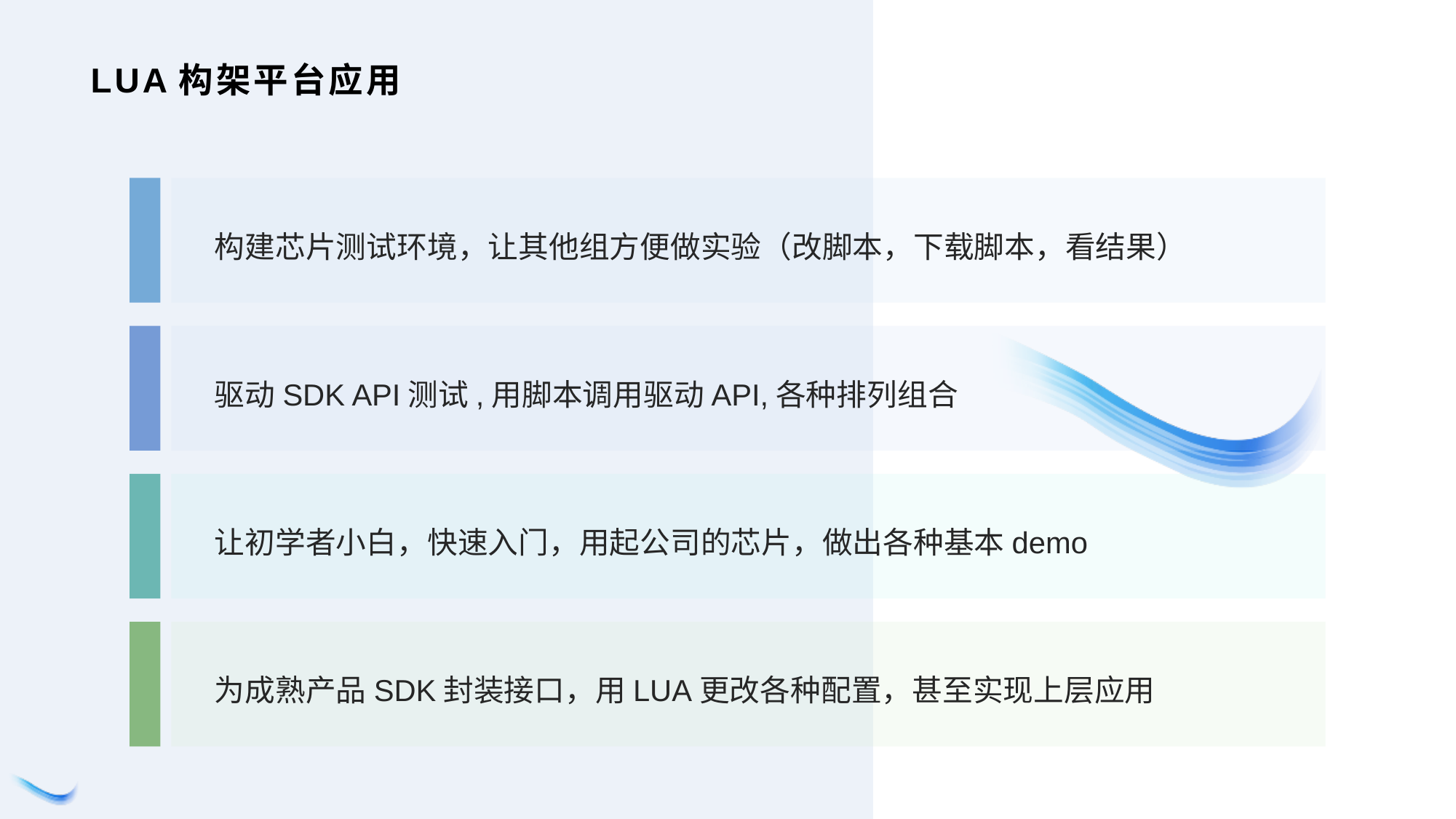

# LUA构架平台应用

构建芯片测试环境，让其他组方便做实验（改脚本，下载脚本，看结果）

驱动SDK API测试,用脚本调用驱动API,各种排列组合

让初学者小白，快速入门，用起公司的芯片，做出各种基本demo

为成熟产品SDK封装接口，用LUA更改各种配置，甚至实现上层应用